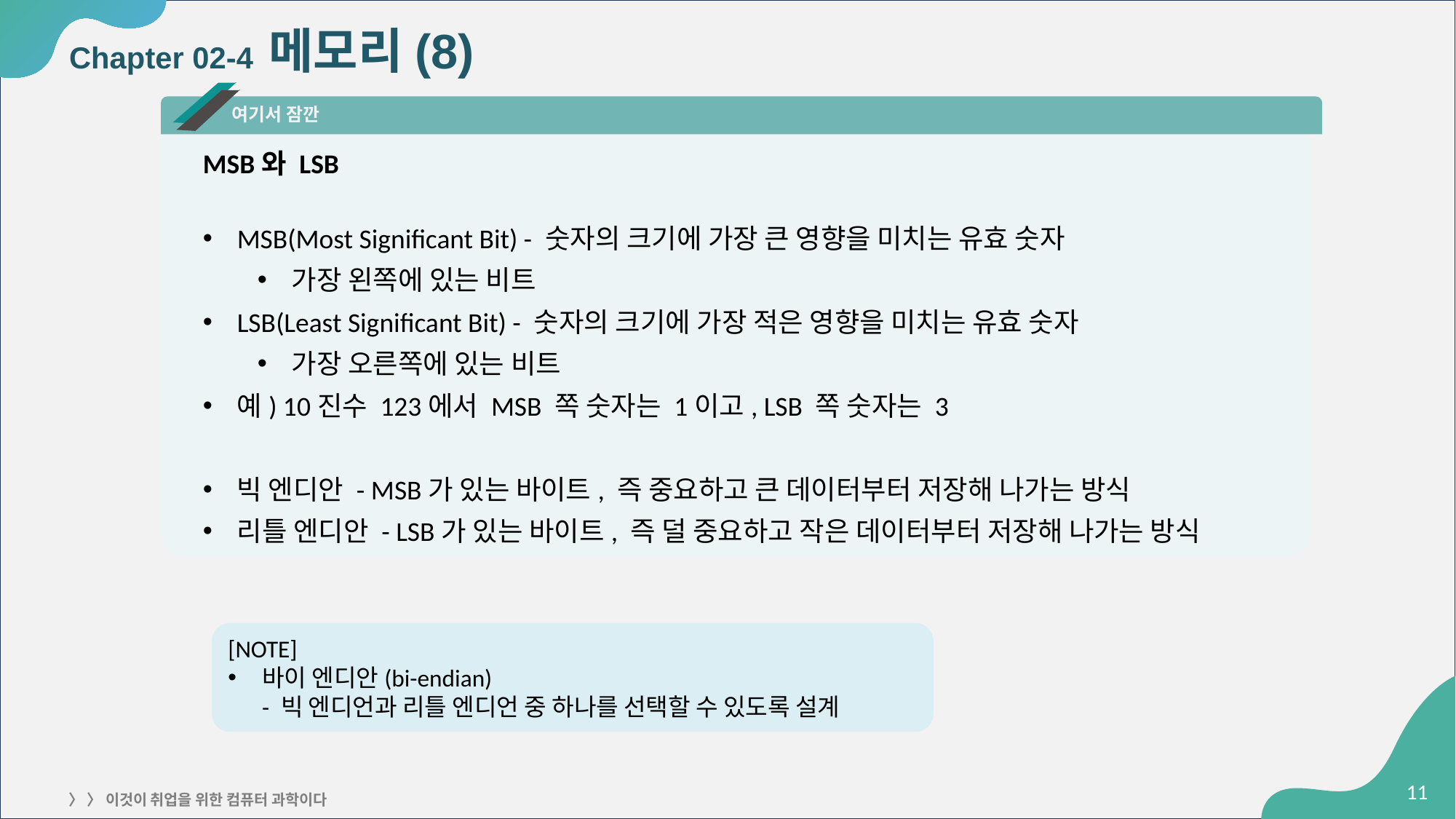

# Chapter 02-4 메모리(8)

여기서 잠깐

MSB와 LSB

MSB(Most Significant Bit) - 숫자의 크기에 가장 큰 영향을 미치는 유효 숫자
가장 왼쪽에 있는 비트
LSB(Least Significant Bit) - 숫자의 크기에 가장 적은 영향을 미치는 유효 숫자
가장 오른쪽에 있는 비트
예) 10진수 123에서 MSB 쪽 숫자는 1이고, LSB 쪽 숫자는 3

빅 엔디안 - MSB가 있는 바이트, 즉 중요하고 큰 데이터부터 저장해 나가는 방식
리틀 엔디안 - LSB가 있는 바이트, 즉 덜 중요하고 작은 데이터부터 저장해 나가는 방식
[NOTE]
바이 엔디안(bi-endian)
- 빅 엔디언과 리틀 엔디언 중 하나를 선택할 수 있도록 설계
11
〉 〉 이것이 취업을 위한 컴퓨터 과학이다